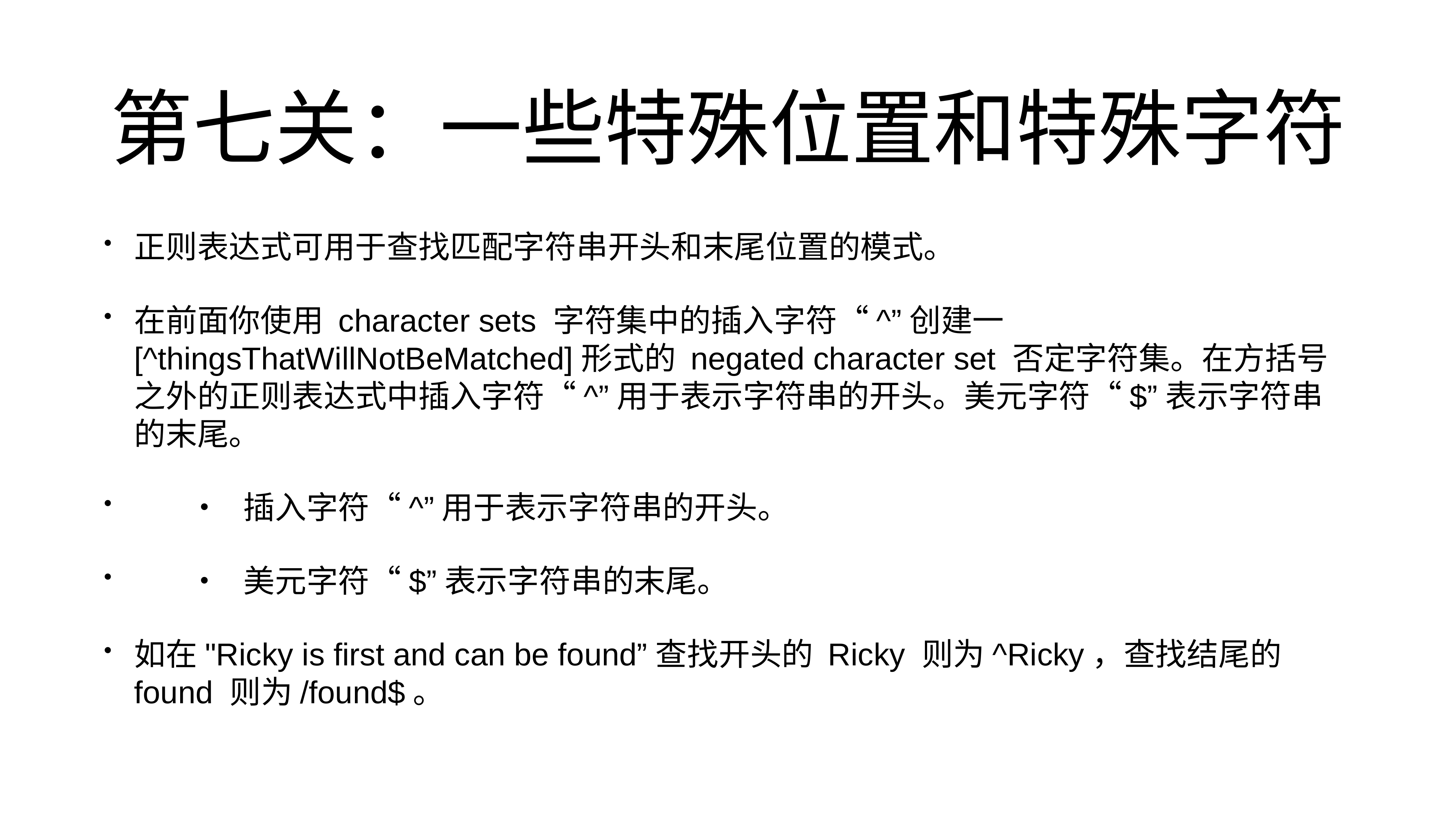

# 第七关：一些特殊位置和特殊字符
正则表达式可用于查找匹配字符串开头和末尾位置的模式。
在前面你使用 character sets 字符集中的插入字符“^”创建一[^thingsThatWillNotBeMatched]形式的 negated character set 否定字符集。在方括号之外的正则表达式中插入字符“^”用于表示字符串的开头。美元字符“$”表示字符串的末尾。
	•	插入字符“^”用于表示字符串的开头。
	•	美元字符“$”表示字符串的末尾。
如在"Ricky is first and can be found”查找开头的 Ricky 则为^Ricky，查找结尾的 found 则为/found$。